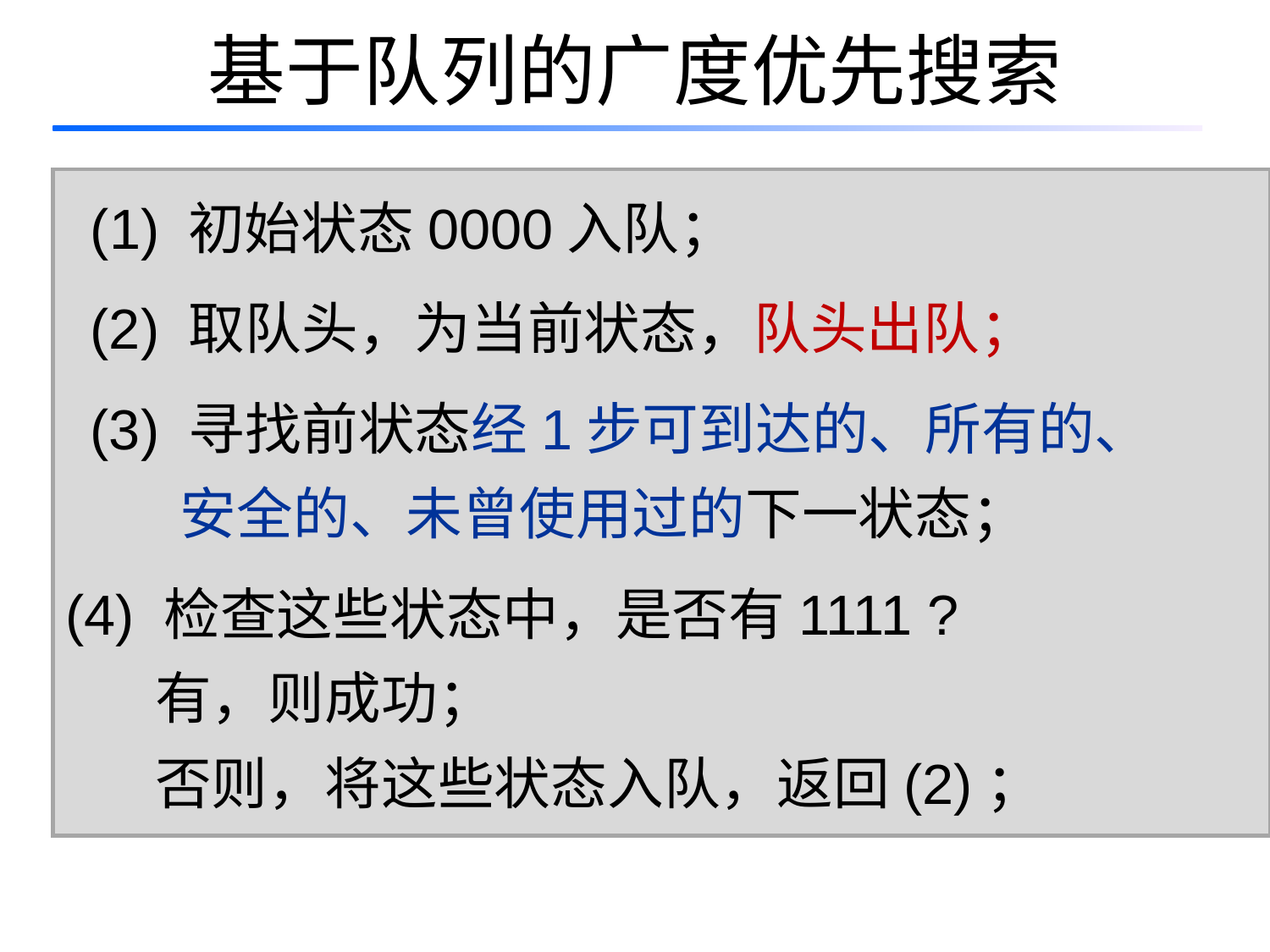

# 基于队列的广度优先搜索

 初始状态0000入队；
(2) 取队头，为当前状态，队头出队；
(3) 寻找前状态经1步可到达的、所有的、
      安全的、未曾使用过的下一状态；
(4) 检查这些状态中，是否有1111 ?
      有，则成功；
      否则，将这些状态入队，返回(2)；